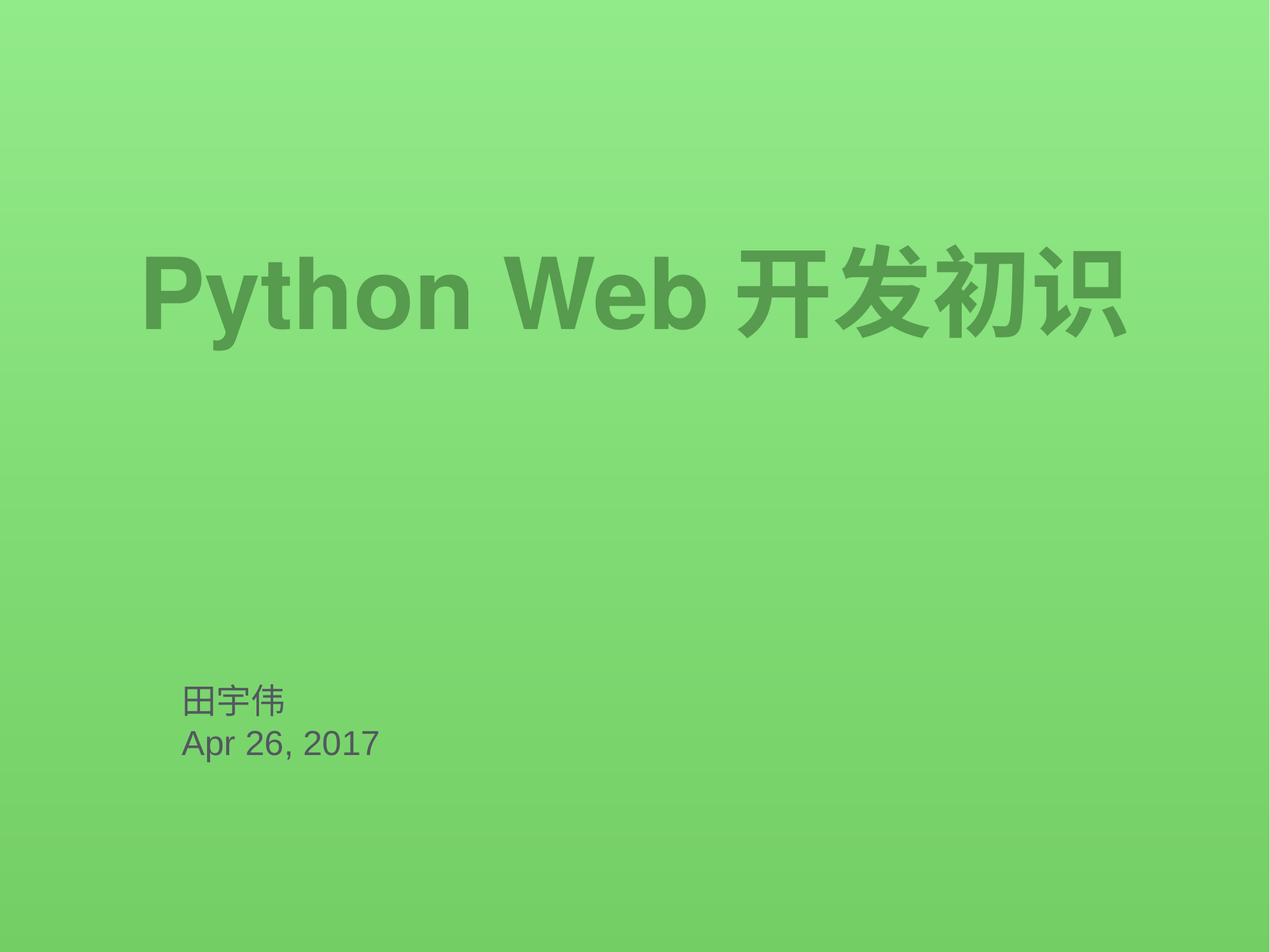

# Python Web开发初识
田宇伟
Apr 26, 2017
1